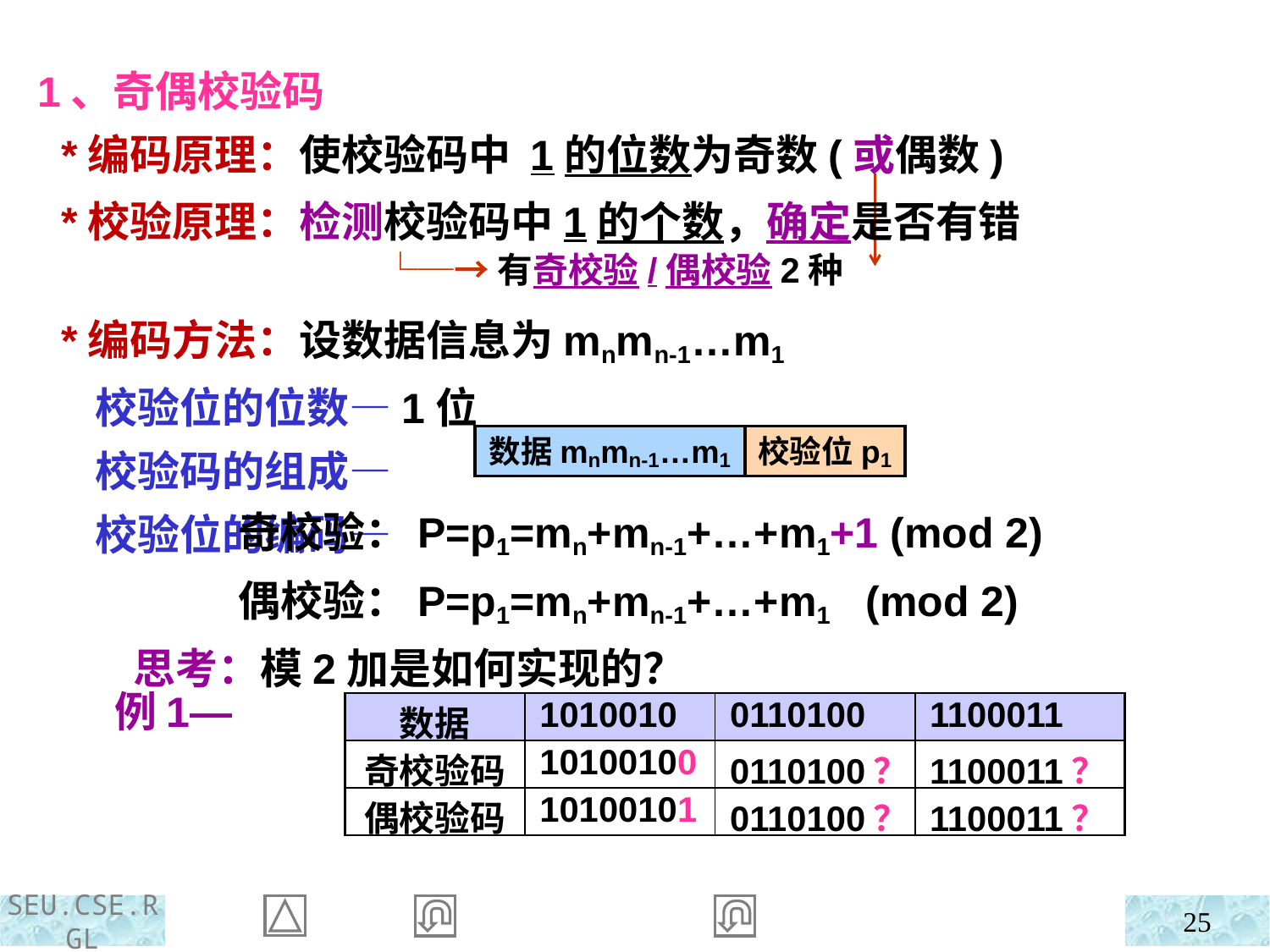

1、奇偶校验码
  *编码原理：使校验码中 1的位数为奇数(或偶数)
  *校验原理：检测校验码中1的个数，确定是否有错
                                           └─→有奇校验/偶校验2种
  *编码方法：设数据信息为mnmn-1…m1
     校验位的位数—1位
     校验码的组成—
     校验位的编码—
数据mnmn-1…m1
校验位p1
                    奇校验：P=p1=mn+mn-1+…+m1+1 (mod 2)
                    偶校验：P=p1=mn+mn-1+…+m1   (mod 2)
         思考：模2加是如何实现的？
       例1—
| 数据 | 1010010 | 0110100 | 1100011 |
| --- | --- | --- | --- |
| 奇校验码 | 10100100 | 0110100？ | 1100011？ |
| 偶校验码 | 10100101 | 0110100？ | 1100011？ |

25